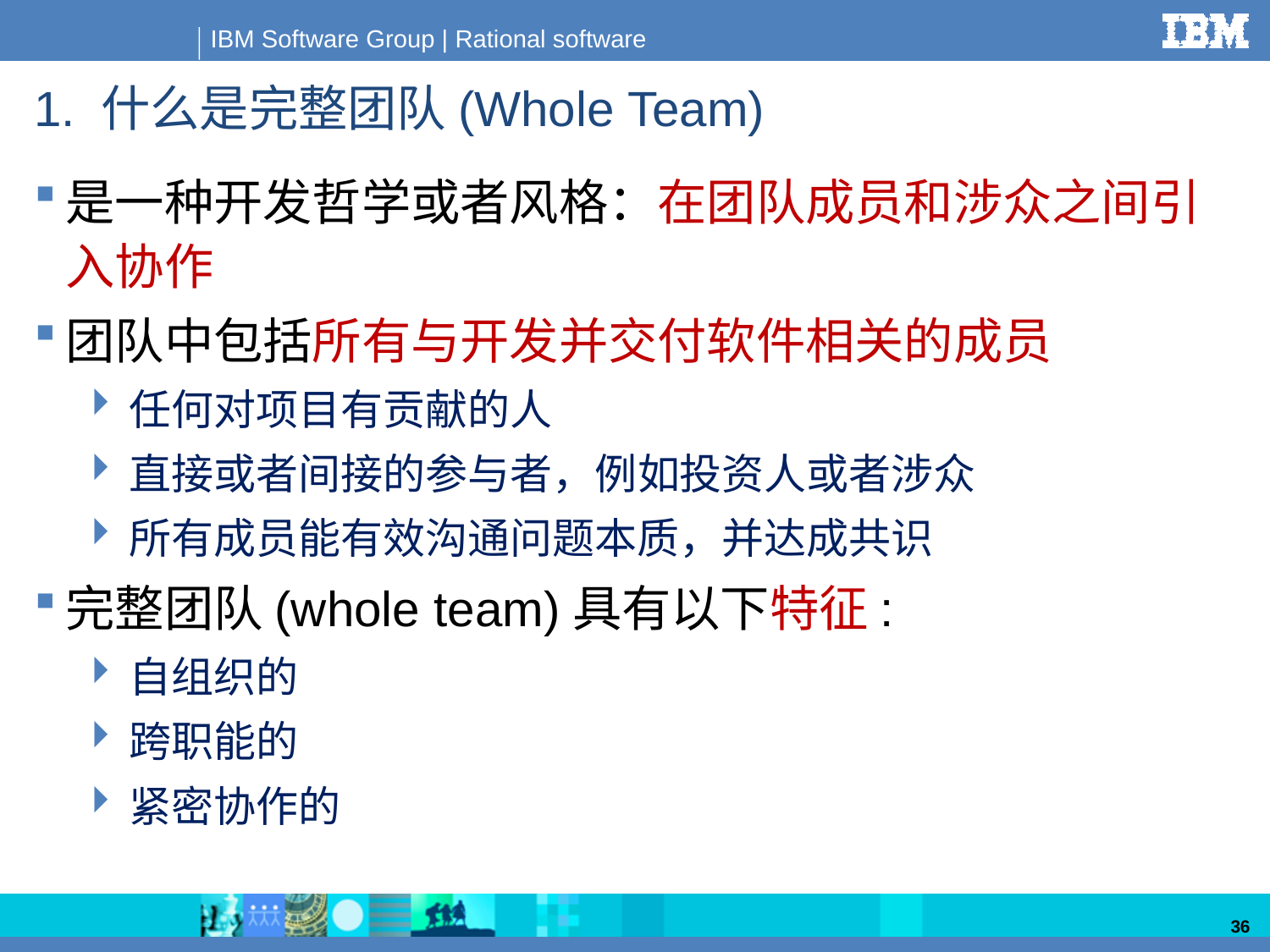

# 1. 什么是完整团队(Whole Team)
是一种开发哲学或者风格：在团队成员和涉众之间引入协作
团队中包括所有与开发并交付软件相关的成员
任何对项目有贡献的人
直接或者间接的参与者，例如投资人或者涉众
所有成员能有效沟通问题本质，并达成共识
完整团队(whole team)具有以下特征:
自组织的
跨职能的
紧密协作的
36